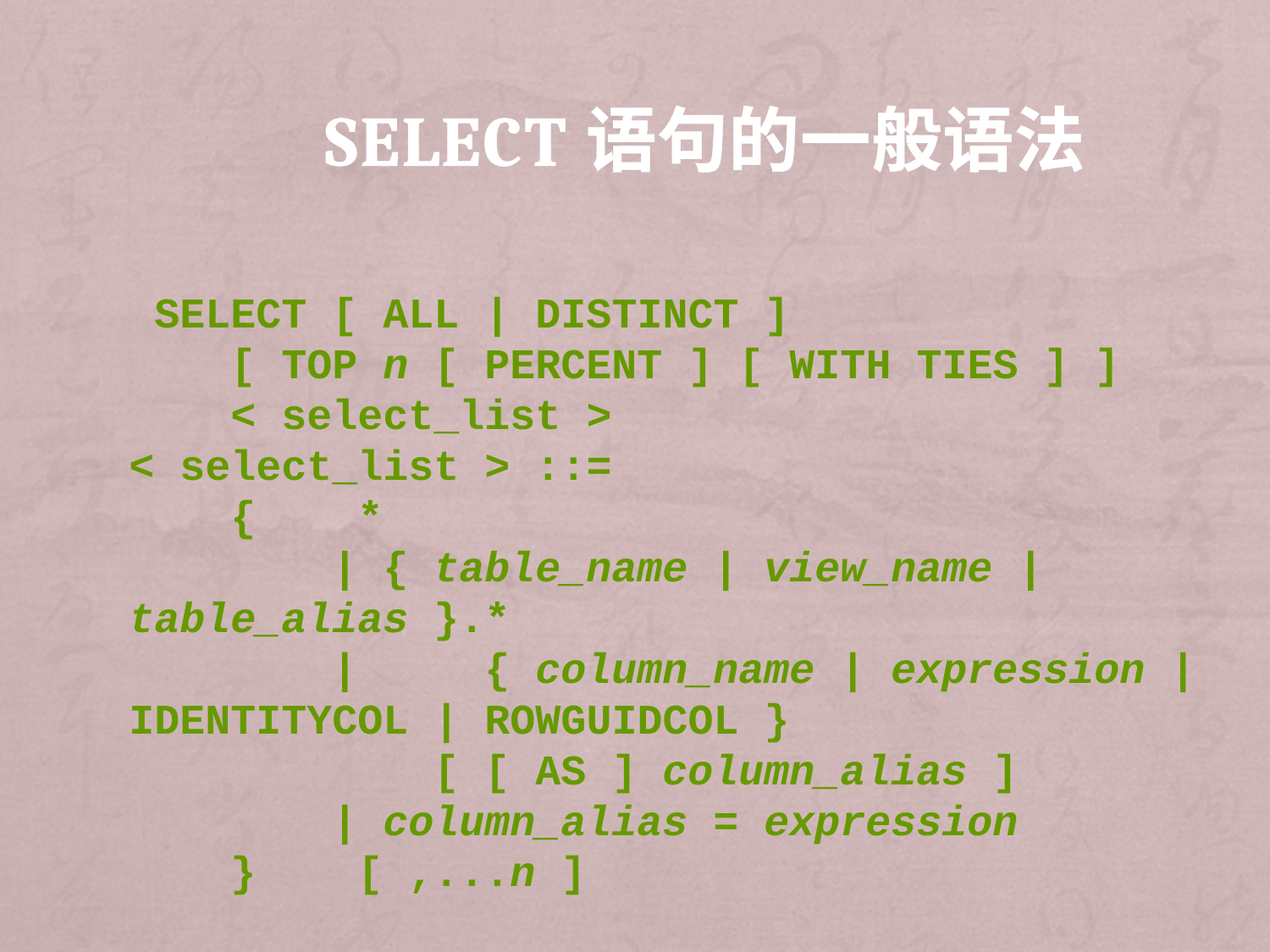

# Select语句的一般语法
 SELECT [ ALL | DISTINCT ]
    [ TOP n [ PERCENT ] [ WITH TIES ] ]
    < select_list >
< select_list > ::=
    {    *
        | { table_name | view_name | table_alias }.*
        |     { column_name | expression | IDENTITYCOL | ROWGUIDCOL }
            [ [ AS ] column_alias ]
        | column_alias = expression
    }    [ ,...n ]